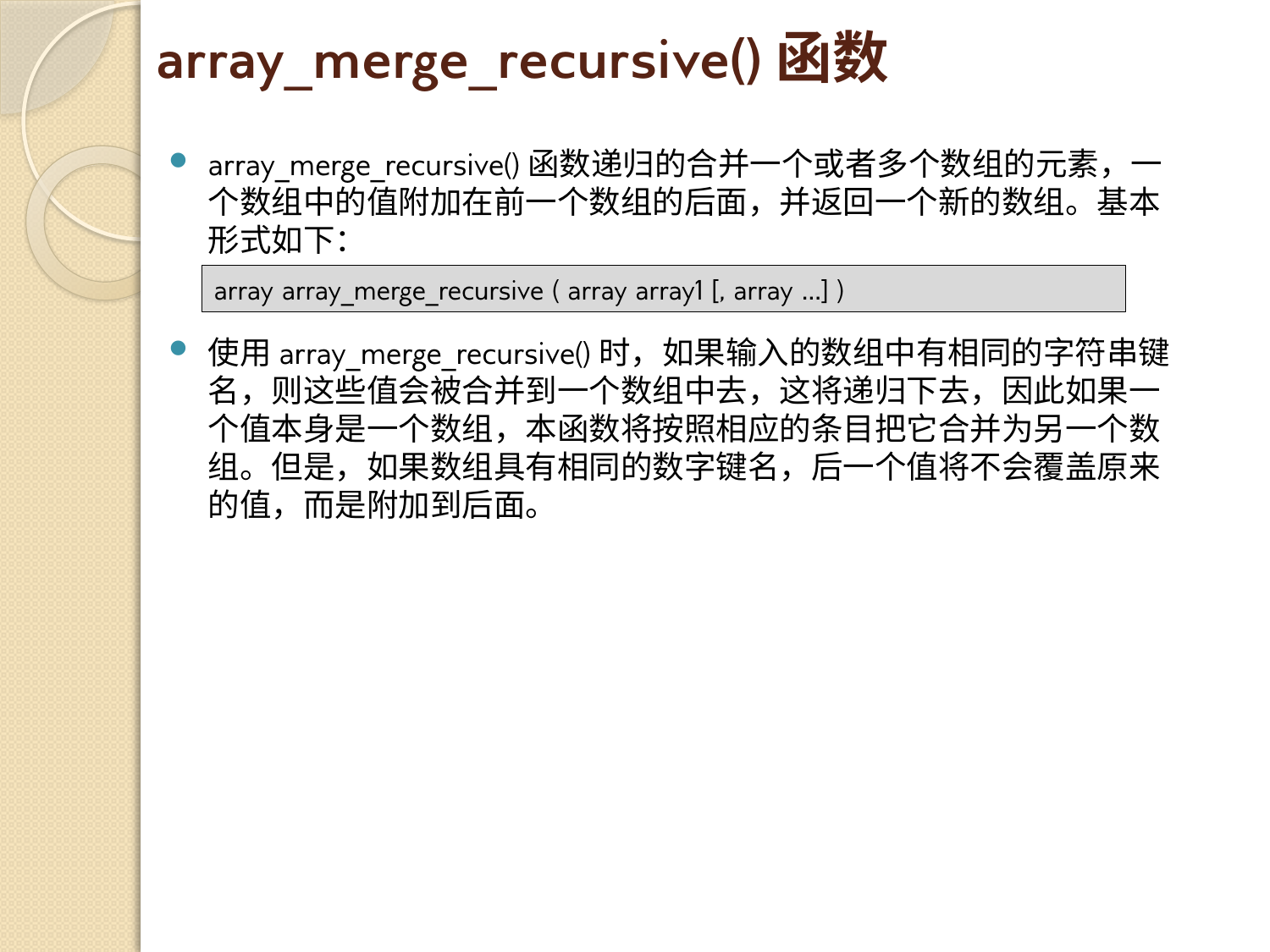

# array_merge_recursive()函数
array_merge_recursive()函数递归的合并一个或者多个数组的元素，一个数组中的值附加在前一个数组的后面，并返回一个新的数组。基本形式如下：
array array_merge_recursive ( array array1 [, array ...] )
使用array_merge_recursive()时，如果输入的数组中有相同的字符串键名，则这些值会被合并到一个数组中去，这将递归下去，因此如果一个值本身是一个数组，本函数将按照相应的条目把它合并为另一个数组。但是，如果数组具有相同的数字键名，后一个值将不会覆盖原来的值，而是附加到后面。